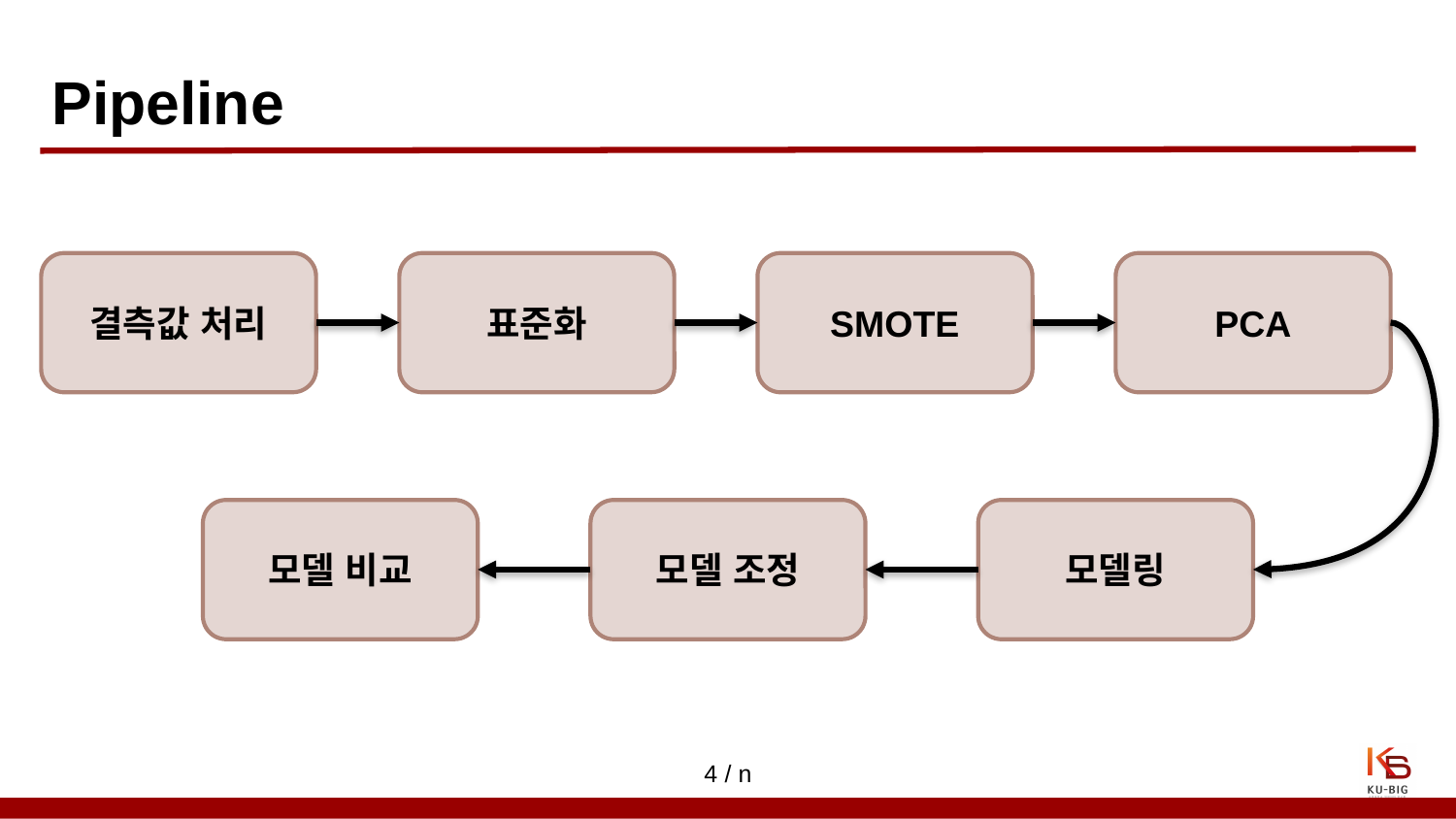

# Pipeline
결측값 처리
표준화
SMOTE
PCA
모델 비교
모델 조정
모델링
4 / n